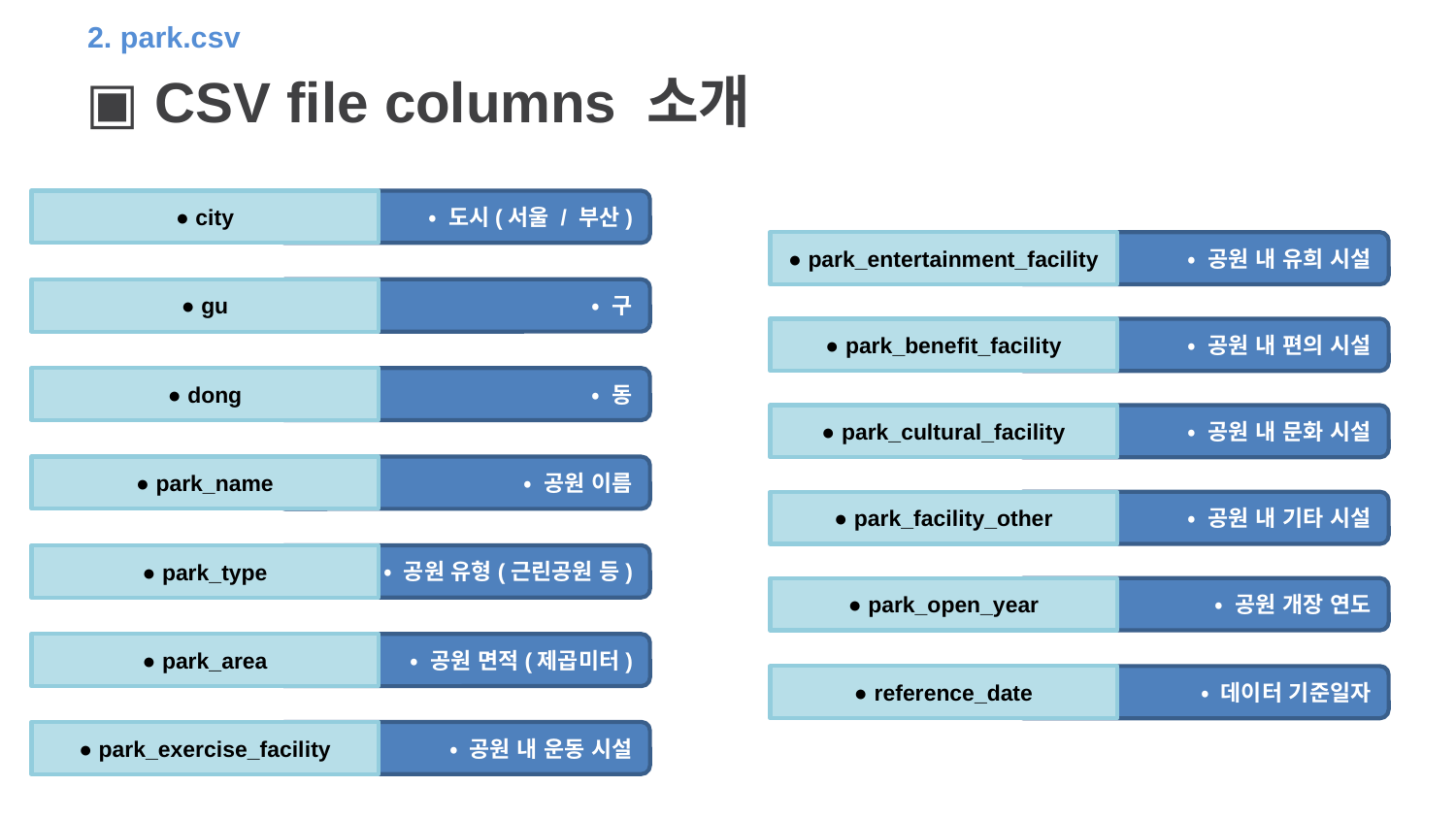

# 2. park.csv
▣ CSV file columns 소개
● city
   • 도시(서울 / 부산)
● park_entertainment_facility
   • 공원 내 유희 시설
● gu
   • 구
● park_benefit_facility
   • 공원 내 편의 시설
● dong
   • 동
● park_cultural_facility
   • 공원 내 문화 시설
● park_name
   • 공원 이름
● park_facility_other
   • 공원 내 기타 시설
● park_type
   • 공원 유형(근린공원 등)
● park_open_year
   • 공원 개장 연도
● park_area
   • 공원 면적(제곱미터)
● reference_date
   • 데이터 기준일자
● park_exercise_facility
   • 공원 내 운동 시설